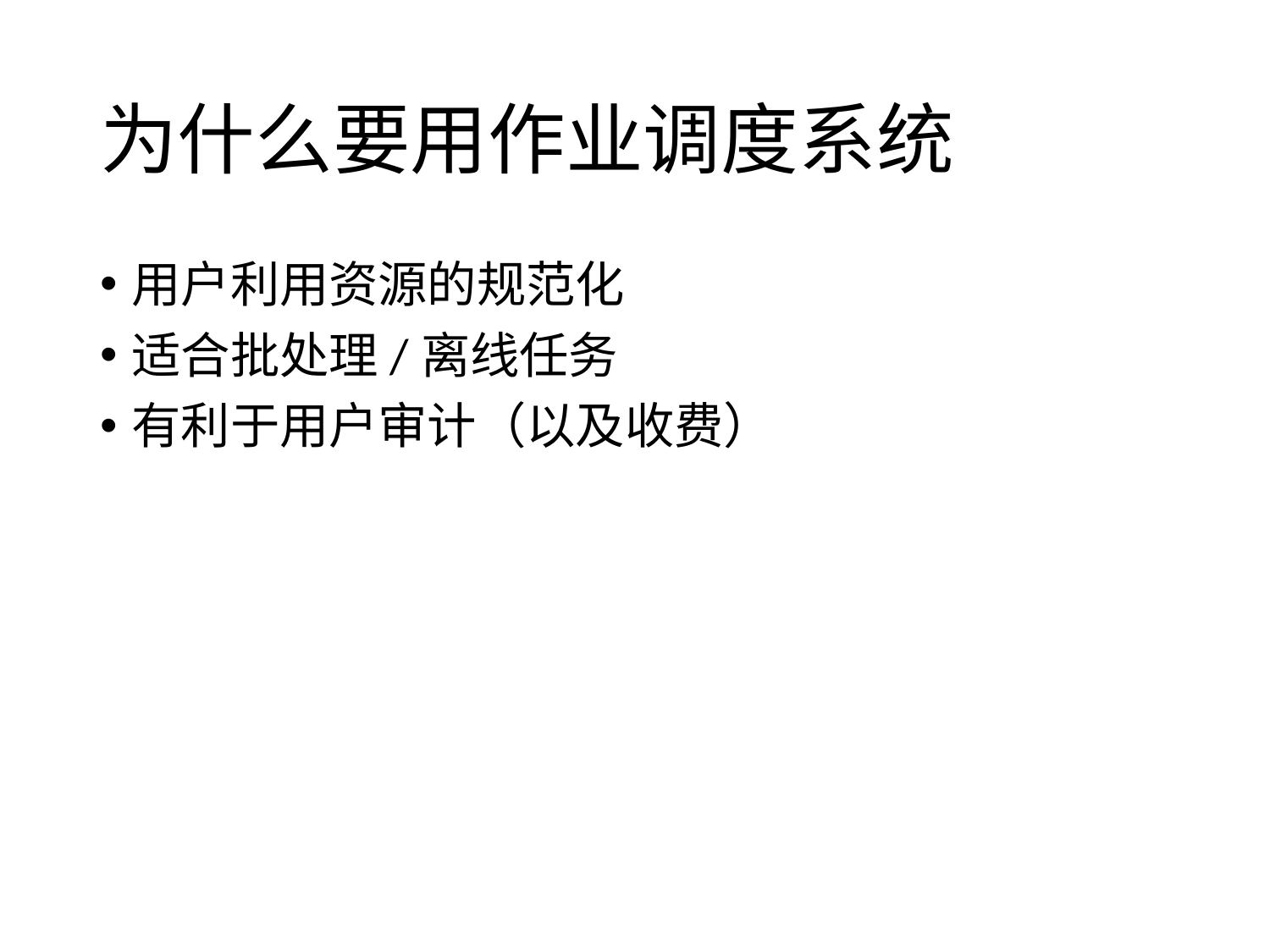

# 为什么要用作业调度系统
用户利用资源的规范化
适合批处理/离线任务
有利于用户审计（以及收费）